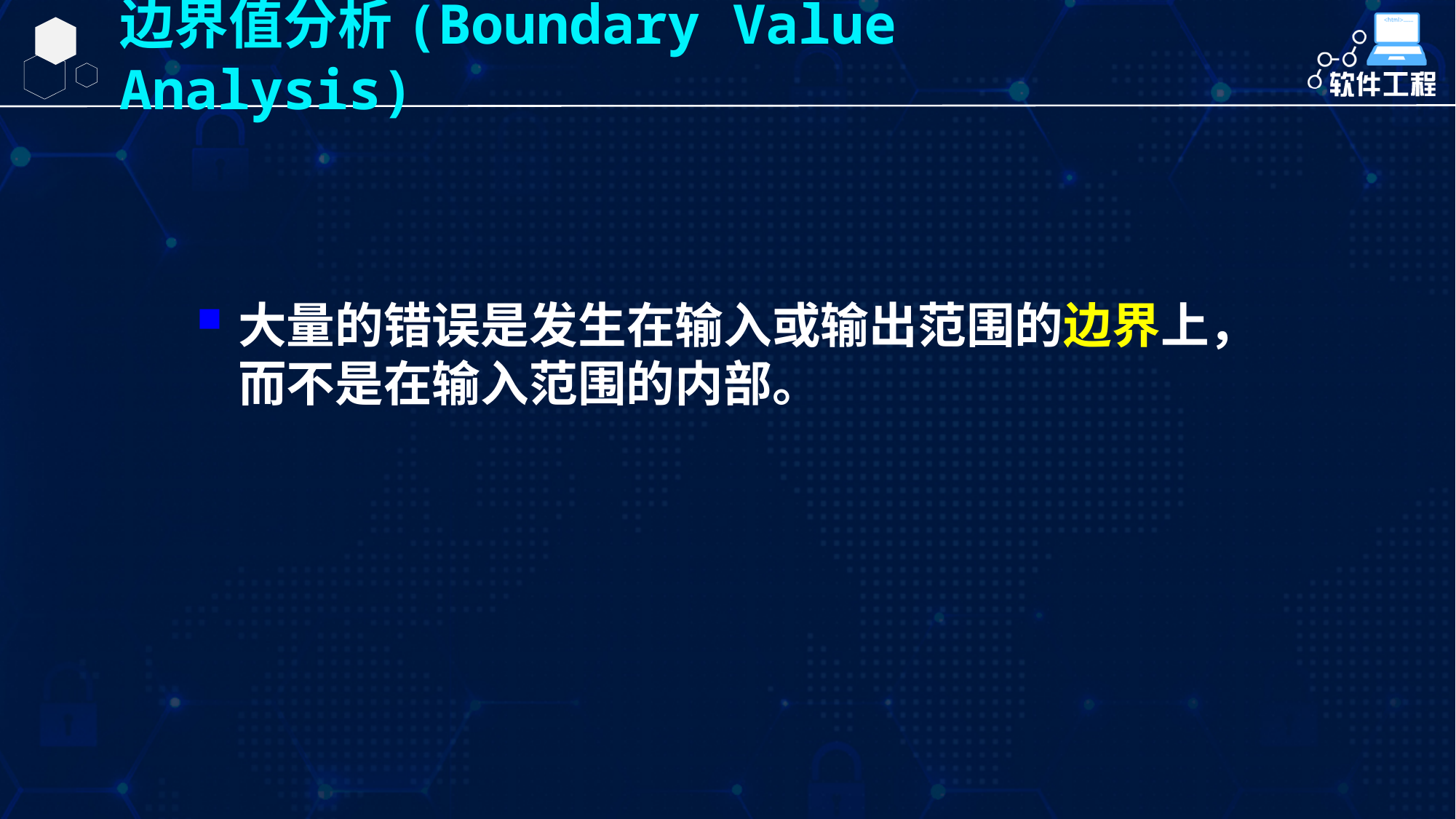

边界值分析(Boundary Value Analysis)
大量的错误是发生在输入或输出范围的边界上，而不是在输入范围的内部。